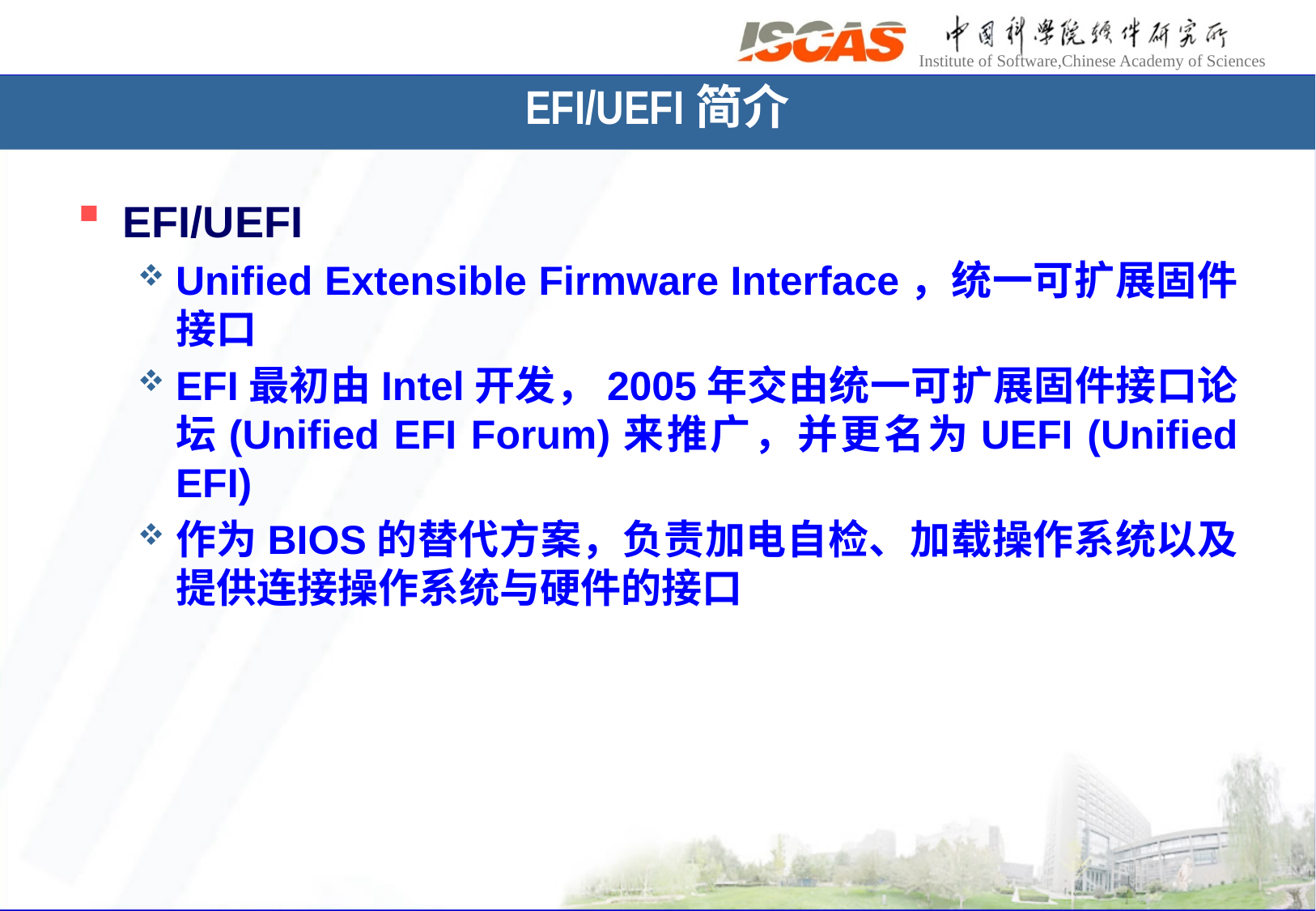

# EFI/UEFI简介
EFI/UEFI
Unified Extensible Firmware Interface，统一可扩展固件接口
EFI最初由Intel开发，2005年交由统一可扩展固件接口论坛(Unified EFI Forum)来推广，并更名为UEFI (Unified EFI)
作为BIOS的替代方案，负责加电自检、加载操作系统以及提供连接操作系统与硬件的接口